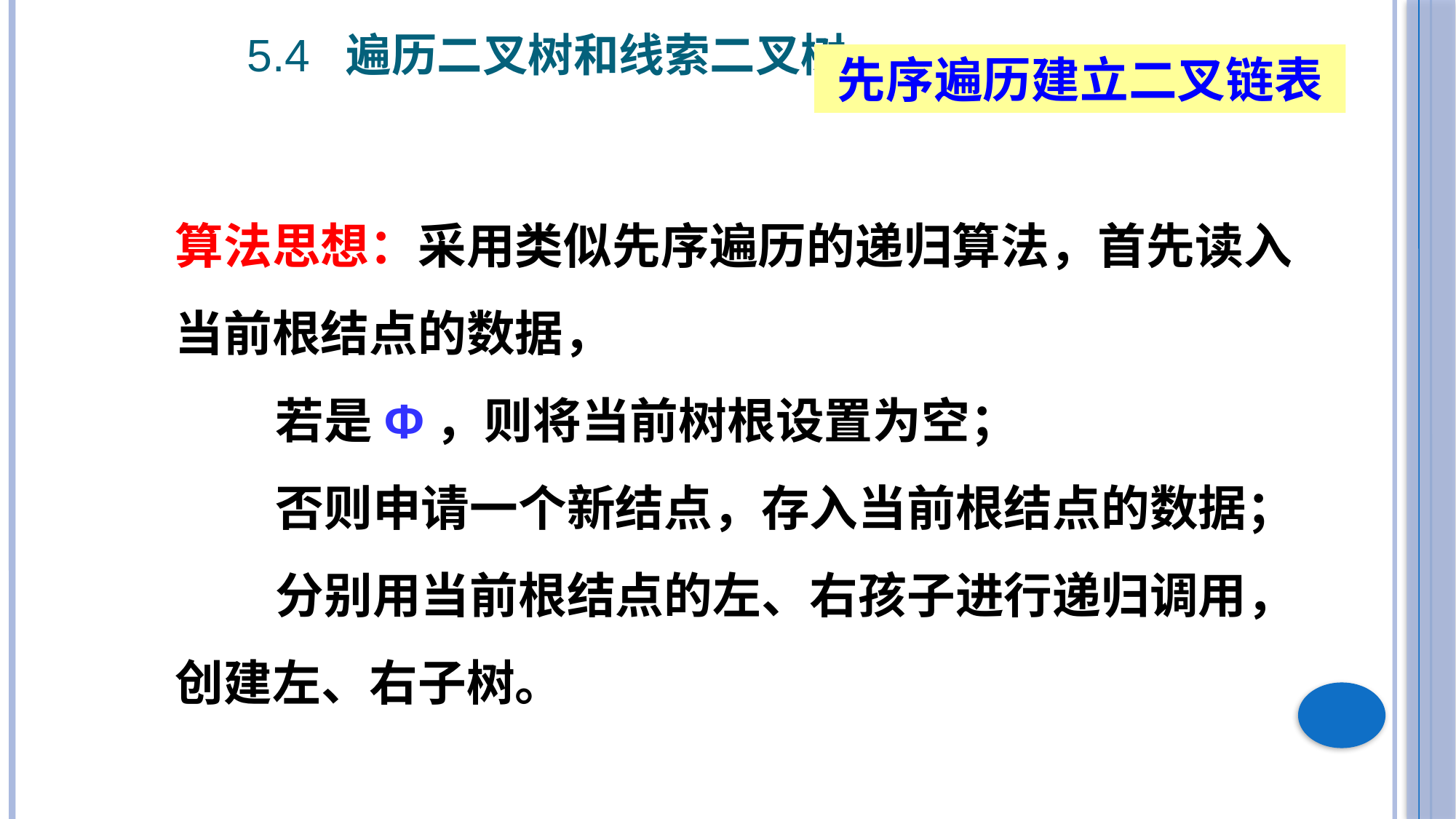

5.4  遍历二叉树和线索二叉树
先序遍历建立二叉链表
算法思想：采用类似先序遍历的递归算法，首先读入当前根结点的数据，
        若是Φ，则将当前树根设置为空；
        否则申请一个新结点，存入当前根结点的数据；
        分别用当前根结点的左、右孩子进行递归调用，创建左、右子树。